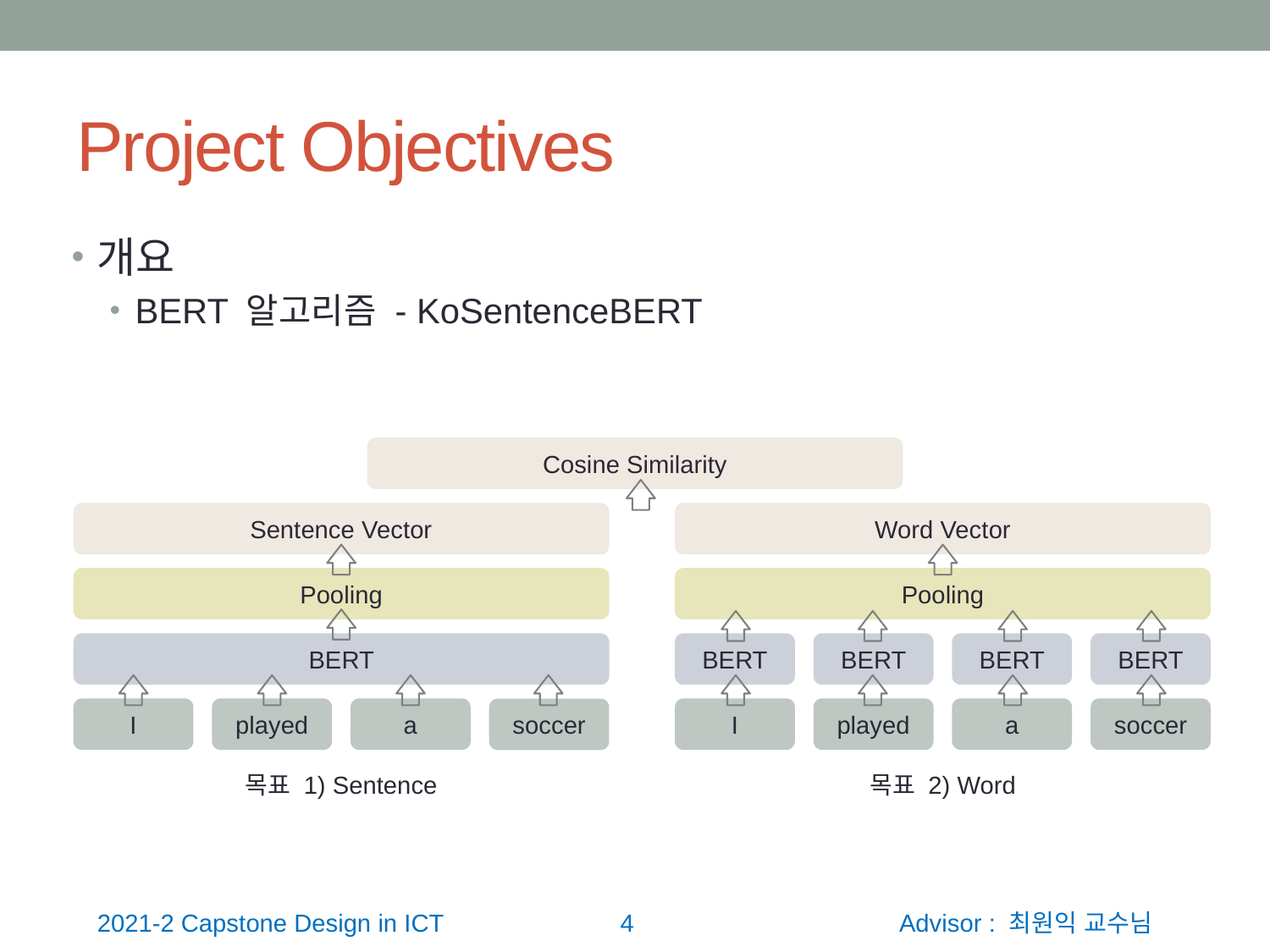

# Project Objectives
개요
BERT 알고리즘 - KoSentenceBERT
Cosine Similarity

Sentence Vector
Word Vector

Pooling
Pooling

BERT
BERT
BERT
BERT
BERT

a
soccer
I
played
a
I
played
soccer
목표 1) Sentence
목표 2) Word